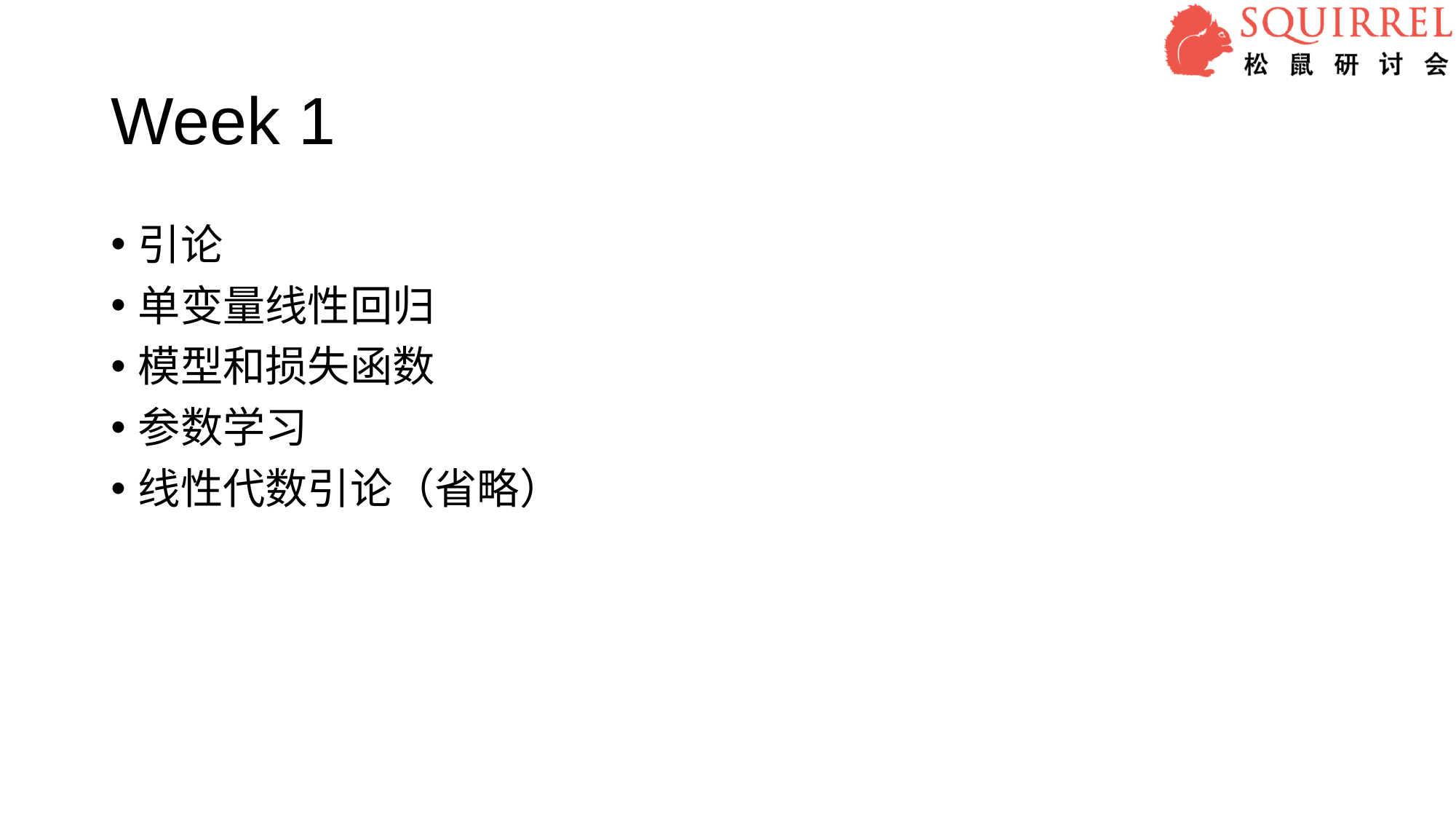

# Week 1
引论
单变量线性回归
模型和损失函数
参数学习
线性代数引论（省略）